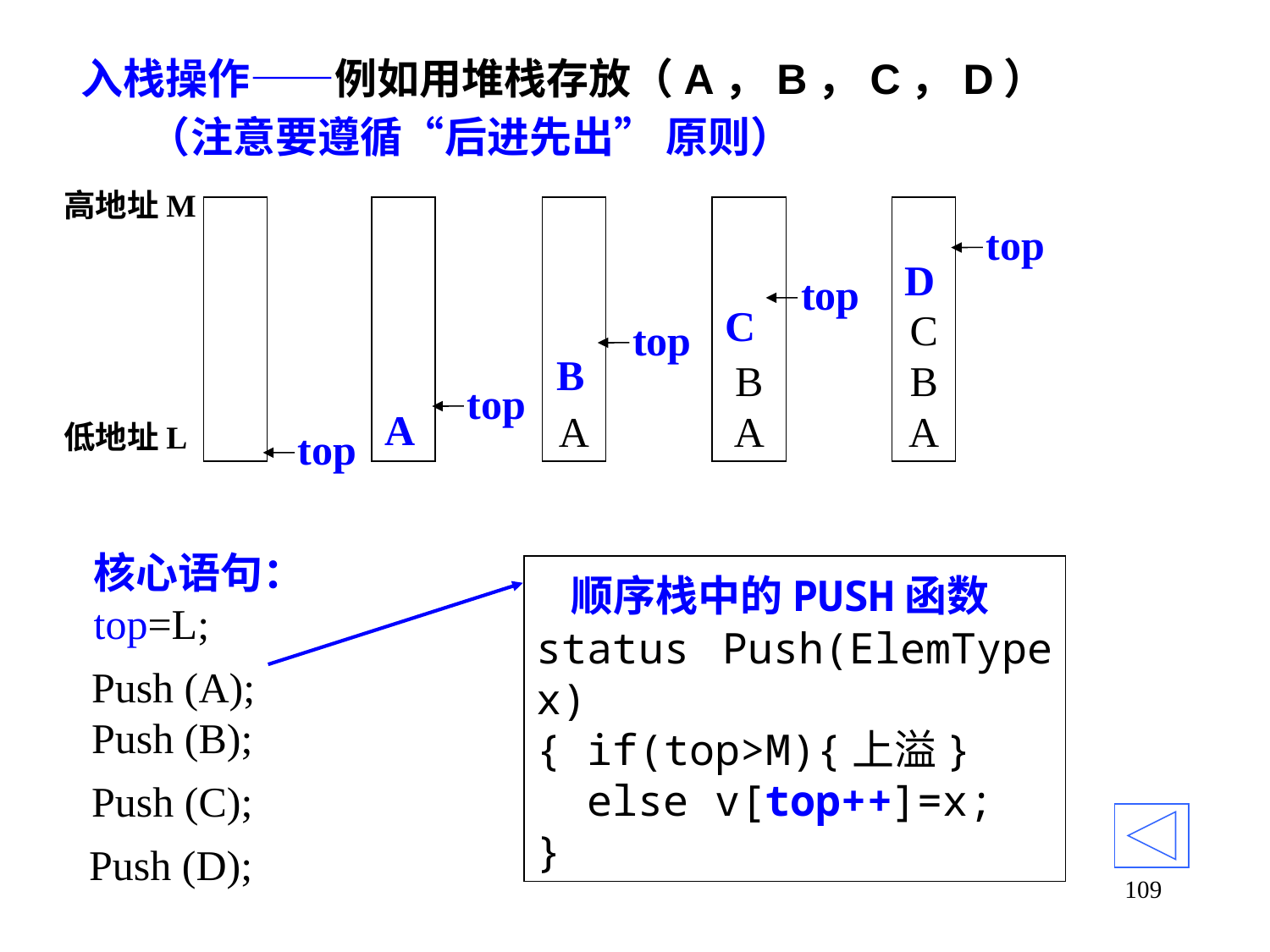

# 入栈操作——例如用堆栈存放（A，B，C，D） （注意要遵循“后进先出” 原则）
高地址M

A

B
A

C
B
A
top

D
top

C
top

B
top

A
低地址L
top

核心语句：
top=L;
  顺序栈中的PUSH函数
status Push(ElemType x)
{ if(top>M){上溢}
  else v[top++]=x;
}

Push (A);
Push (B);
Push (C);

Push (D);
109